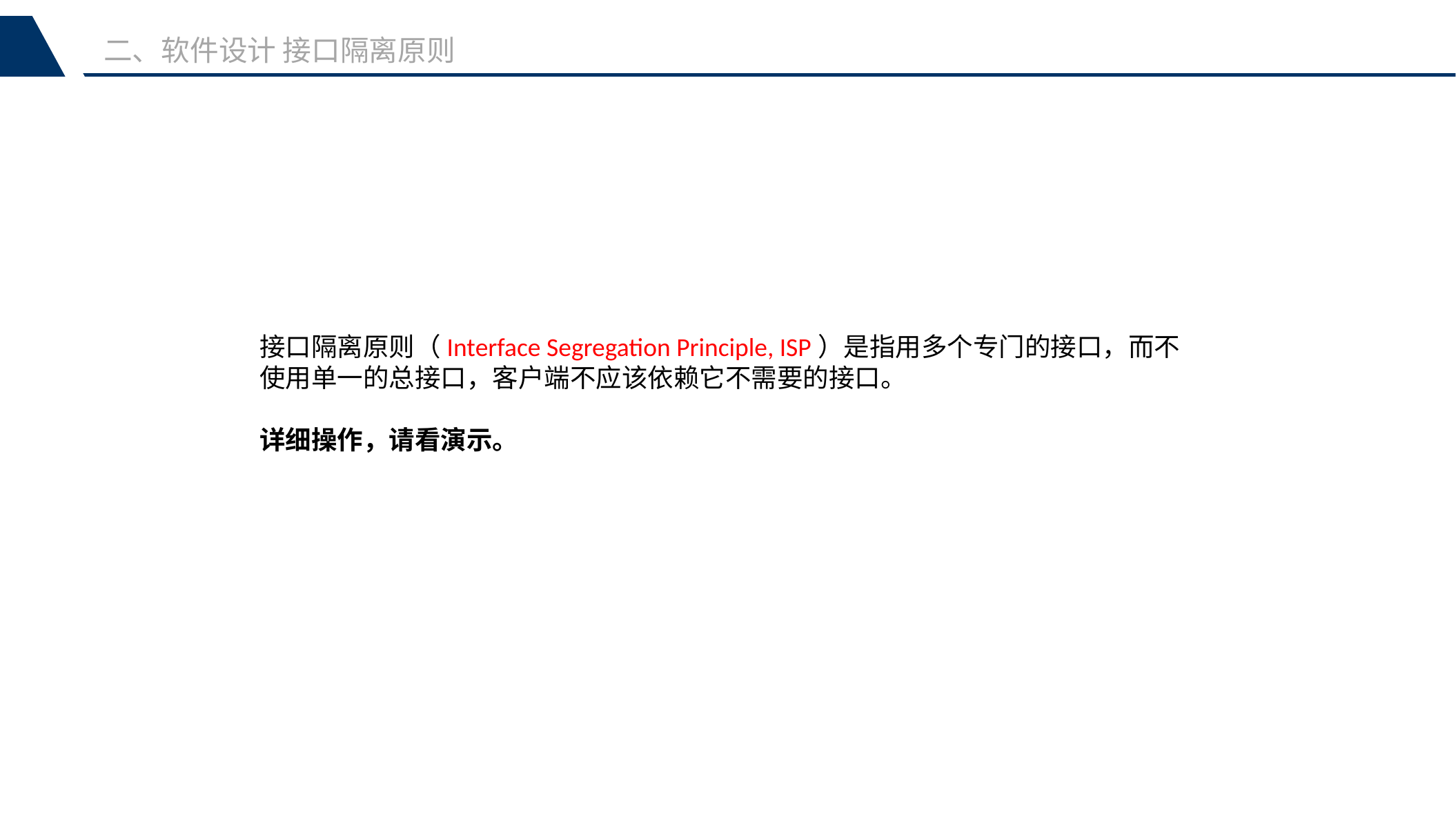

二、软件设计 接口隔离原则

接口隔离原则（Interface Segregation Principle, ISP）是指用多个专门的接口，而不使用单一的总接口，客户端不应该依赖它不需要的接口。

详细操作，请看演示。